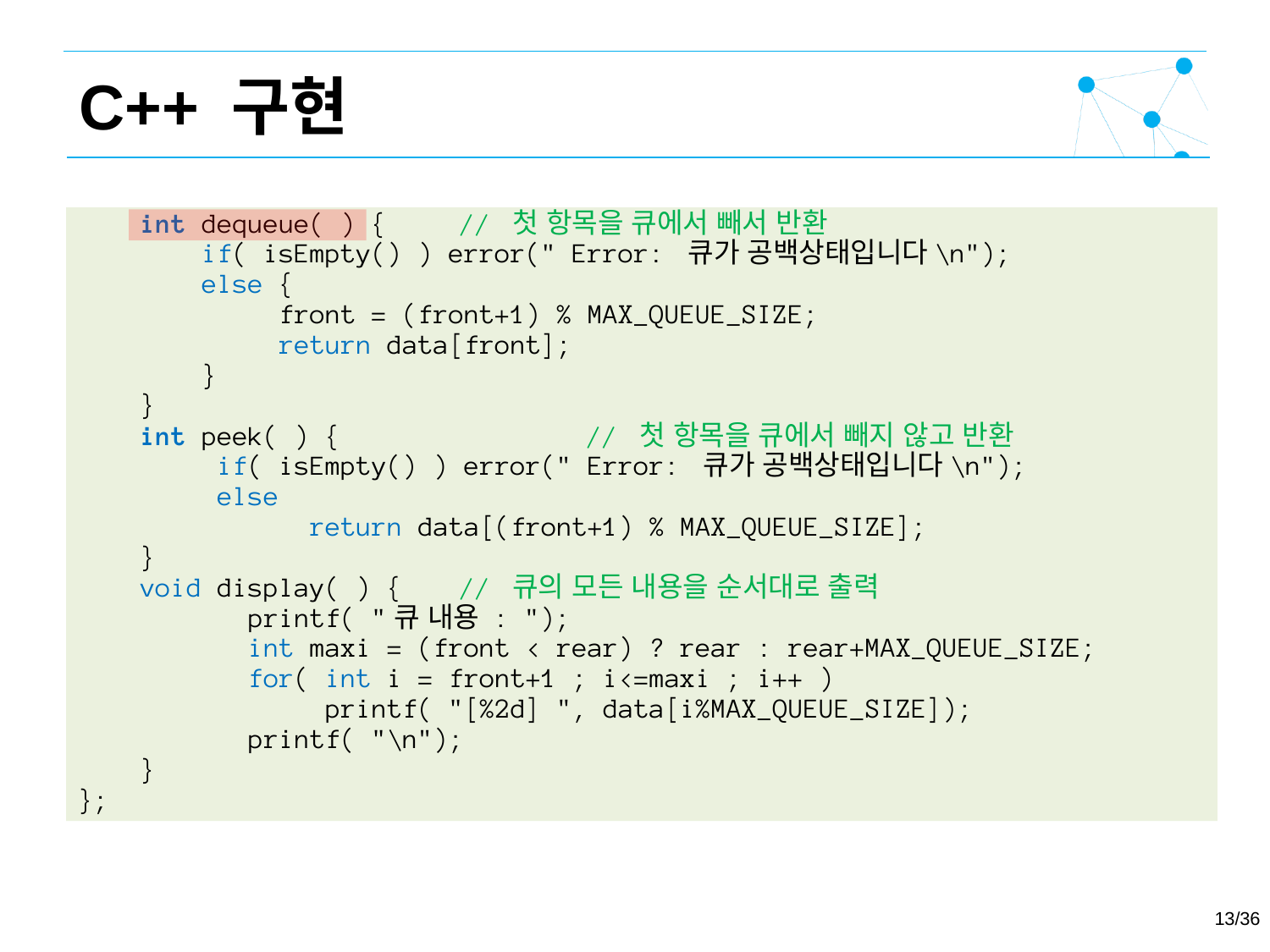

C++ 구현
    int dequeue( ) { 	// 첫 항목을 큐에서 빼서 반환
        if( isEmpty() ) error(" Error: 큐가 공백상태입니다\n");
        else {
             front = (front+1) % MAX_QUEUE_SIZE;
             return data[front];
        }
    }
    int peek( ) { 		// 첫 항목을 큐에서 빼지 않고 반환
         if( isEmpty() ) error(" Error: 큐가 공백상태입니다\n");
         else
               return data[(front+1) % MAX_QUEUE_SIZE];
    }
    void display( ) { 	// 큐의 모든 내용을 순서대로 출력
           printf( "큐 내용 : ");
           int maxi = (front < rear) ? rear : rear+MAX_QUEUE_SIZE;
           for( int i = front+1 ; i<=maxi ; i++ )
                printf( "[%2d] ", data[i%MAX_QUEUE_SIZE]);
           printf( "\n");
    }
};